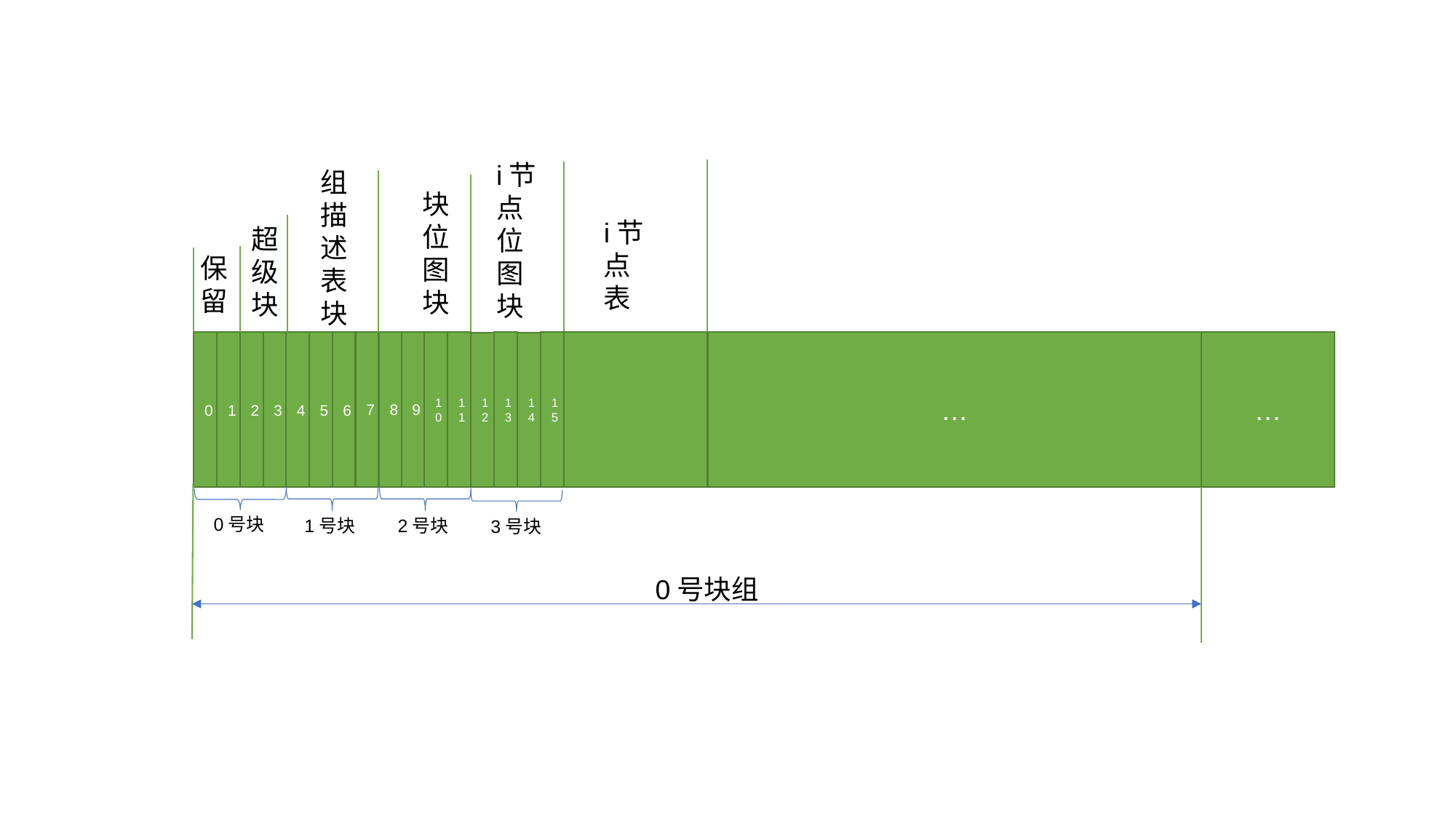

i节
点
位
图
块
组
描
述
表
块
块
位
图
块
i节
点
表
超
级
块
保
留
10
11
13

…
15
9
8
7
6
6
5
4
3
2
0
1
…
14
12

0号块
2号块
1号块
3号块
0号块组